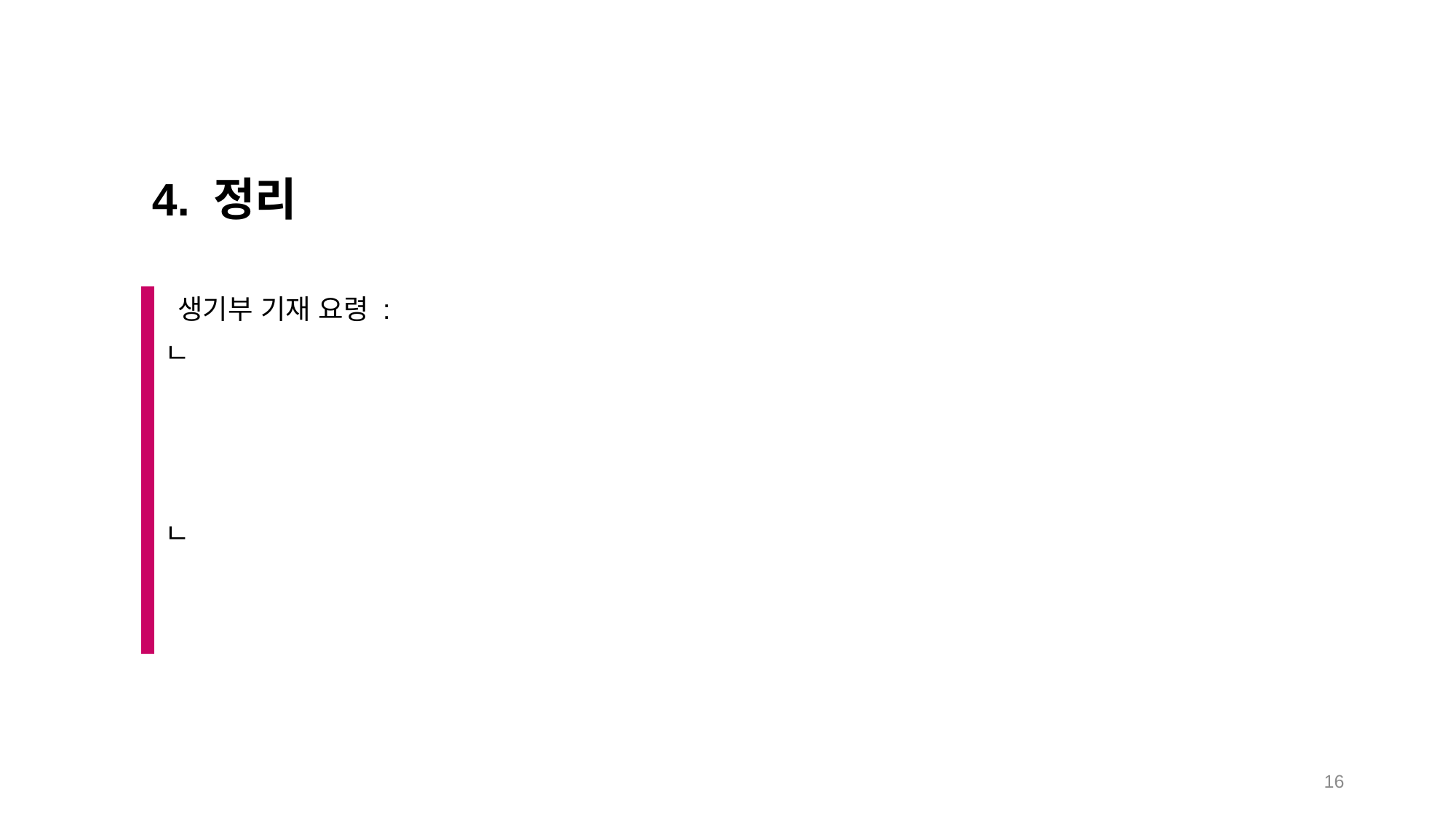

4. 정리

ㄴ
 생기부 기재 요령 :
ㄴ
16